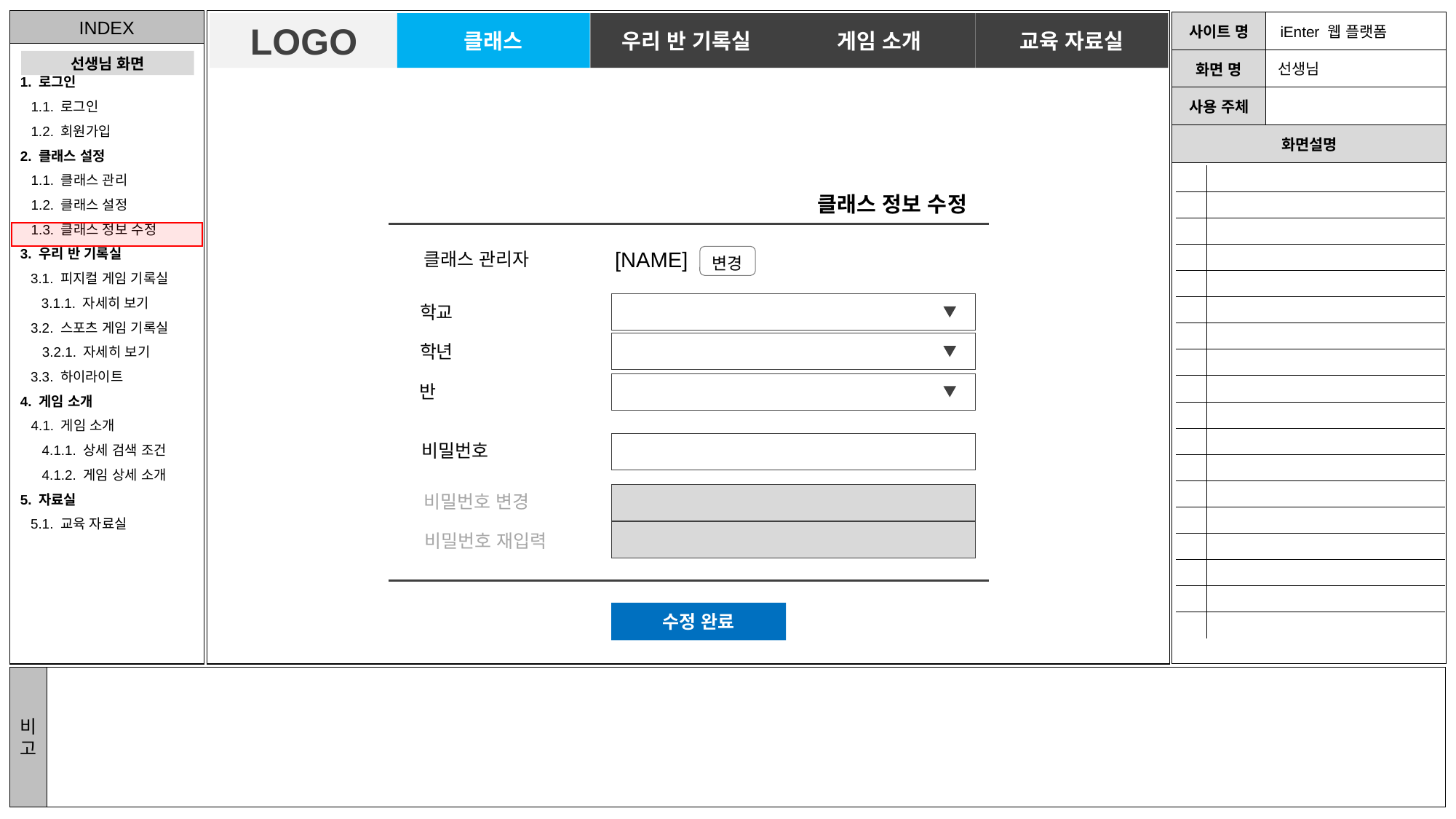

LOGO
클래스
우리 반 기록실
게임 소개
교육 자료실
선생님

|  |  |
| --- | --- |
|  |  |
|  |  |
|  |  |
|  |  |
|  |  |
|  |  |
|  |  |
|  |  |
|  |  |
|  |  |
|  |  |
|  |  |
|  |  |
|  |  |
|  |  |
|  |  |
|  |  |
클래스 정보 수정

[NAME]
클래스 관리자
변경

학교

학년

반

비밀번호

비밀번호 변경

비밀번호 재입력
수정 완료